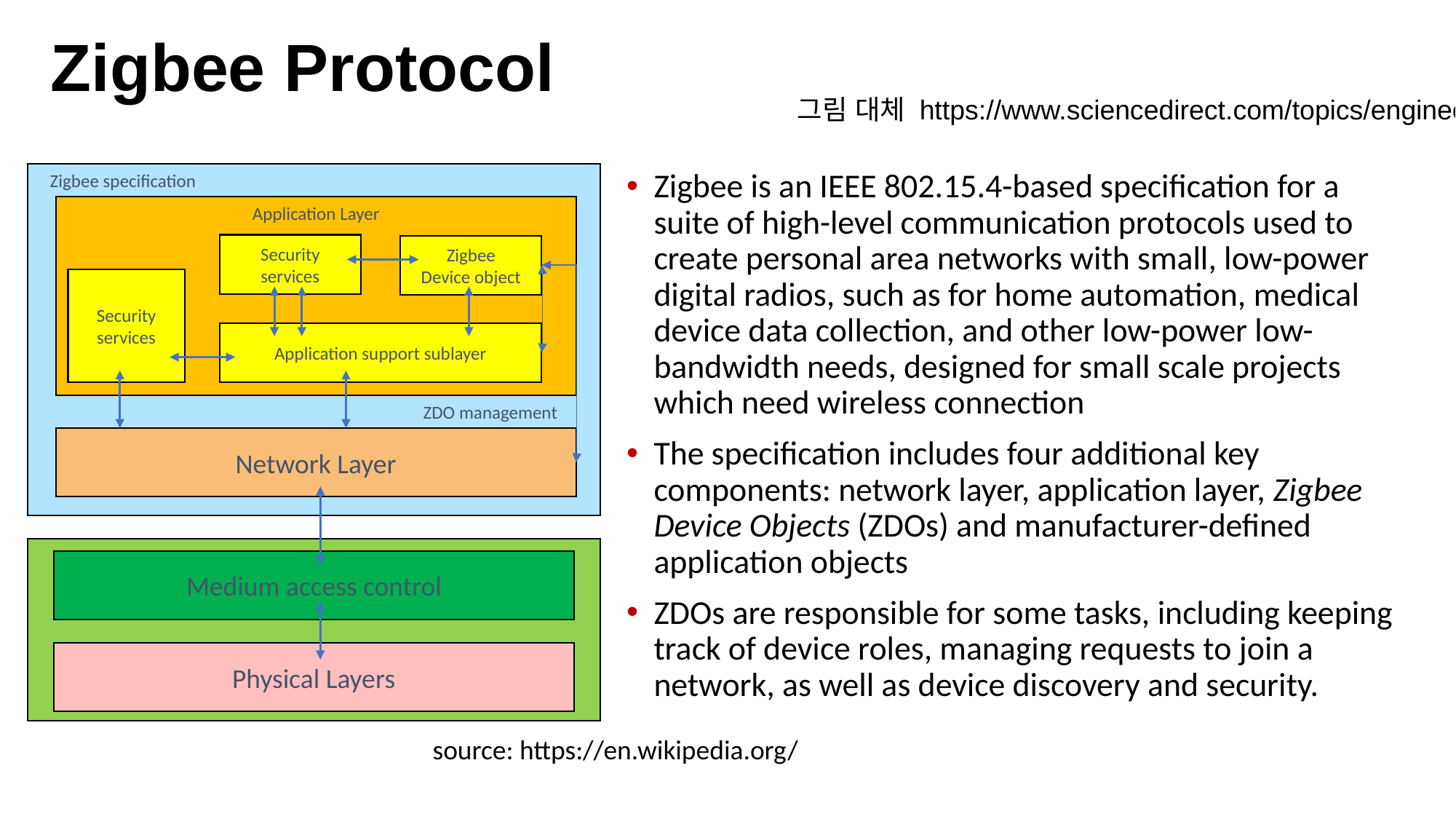

# Zigbee Protocol
그림 대체 https://www.sciencedirect.com/topics/engineering/zigbee-protocol

Zigbee specification
Zigbee is an IEEE 802.15.4-based specification for a suite of high-level communication protocols used to create personal area networks with small, low-power digital radios, such as for home automation, medical device data collection, and other low-power low-bandwidth needs, designed for small scale projects which need wireless connection
The specification includes four additional key components: network layer, application layer, Zigbee Device Objects (ZDOs) and manufacturer-defined application objects
ZDOs are responsible for some tasks, including keeping track of device roles, managing requests to join a network, as well as device discovery and security.

Application Layer
Security
services
Zigbee
Device object
Security
services
Application support sublayer
ZDO management
Network Layer

Medium access control
Physical Layers
source: https://en.wikipedia.org/